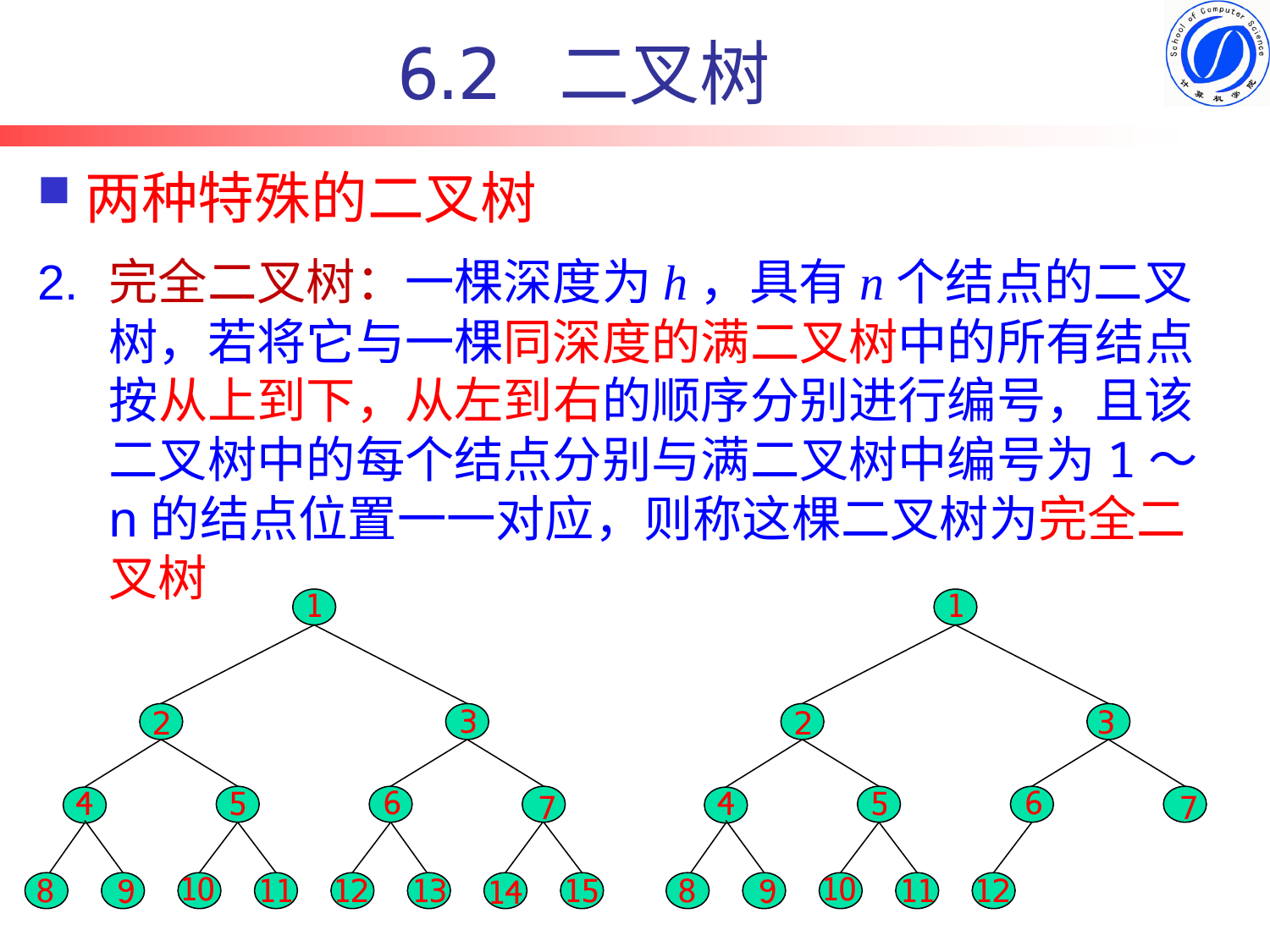

6.2  二叉树
# 两种特殊的二叉树
完全二叉树：一棵深度为h，具有n个结点的二叉树，若将它与一棵同深度的满二叉树中的所有结点按从上到下，从左到右的顺序分别进行编号，且该二叉树中的每个结点分别与满二叉树中编号为1～n的结点位置一一对应，则称这棵二叉树为完全二叉树
1
3
2
6
4
5
7
10
11
15
13
12
8
9
14
1
2
6
4
5
7
10
11
12
8
9
3